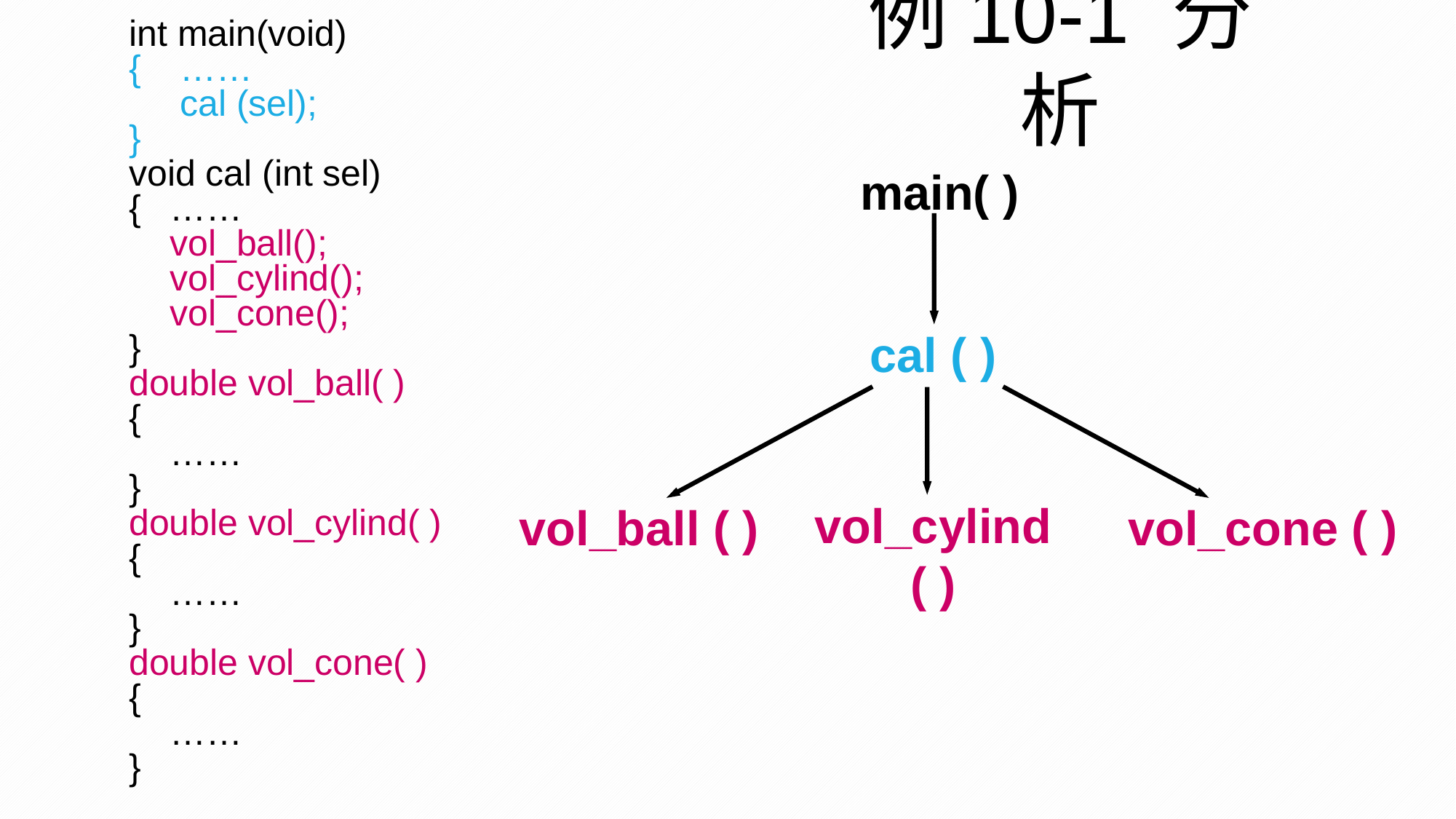

int main(void)
{	 ……
     cal (sel);
}
void cal (int sel)
{	……
    vol_ball();
    vol_cylind();
    vol_cone();
}
double vol_ball( )
{
    ……
}
double vol_cylind( )
{
    ……
}
double vol_cone( )
{
    ……
}
例10-1 分析
main( )

cal ( )

vol_cylind ( )
vol_ball ( )
vol_cone ( )